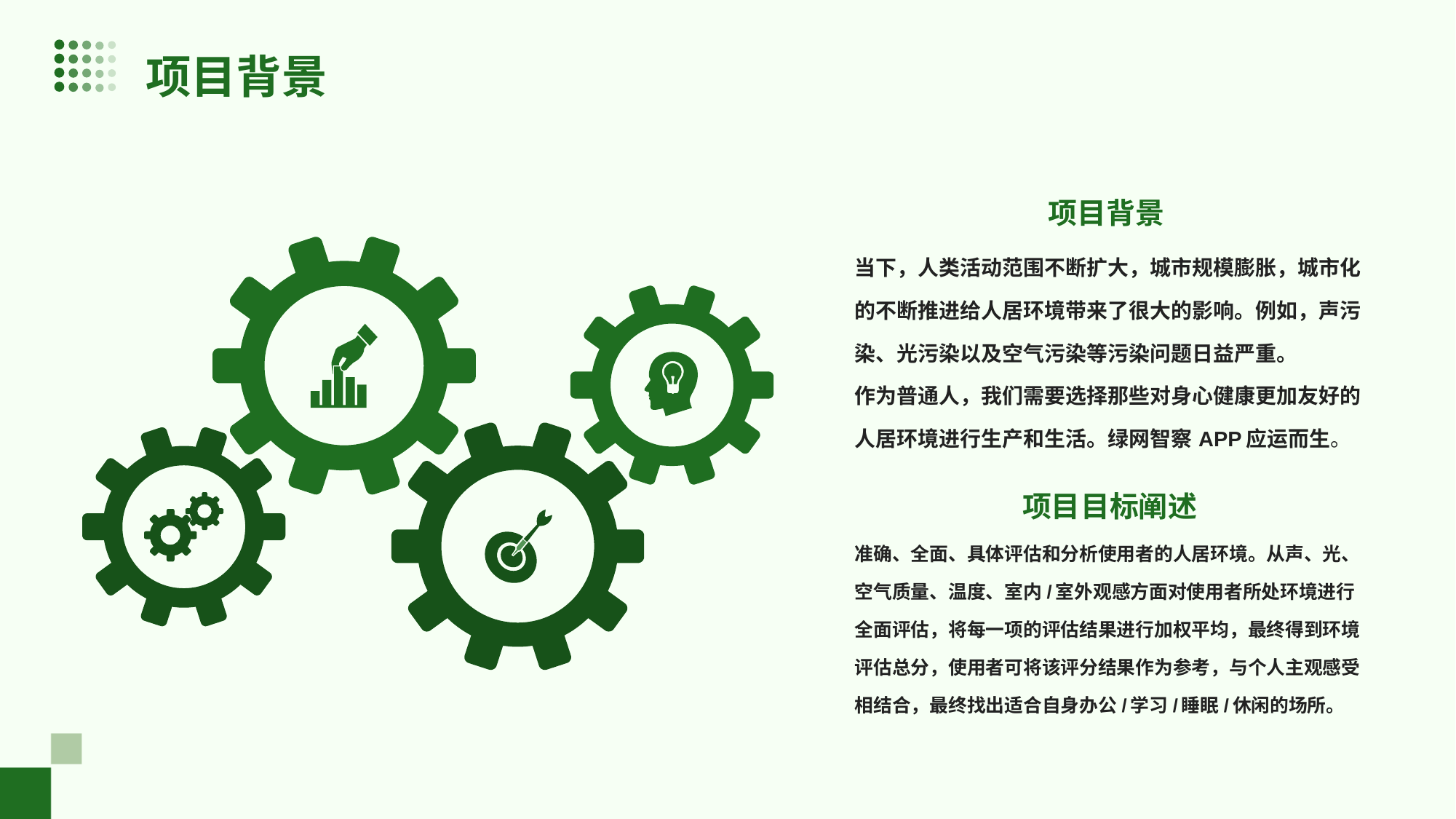

项目背景

项目背景
当下，人类活动范围不断扩大，城市规模膨胀，城市化的不断推进给人居环境带来了很大的影响。例如，声污染、光污染以及空气污染等污染问题日益严重。
作为普通人，我们需要选择那些对身心健康更加友好的人居环境进行生产和生活。绿网智察APP应运而生。

项目目标阐述

准确、全面、具体评估和分析使用者的人居环境。从声、光、空气质量、温度、室内/室外观感方面对使用者所处环境进行全面评估，将每一项的评估结果进行加权平均，最终得到环境评估总分，使用者可将该评分结果作为参考，与个人主观感受相结合，最终找出适合自身办公/学习/睡眠/休闲的场所。